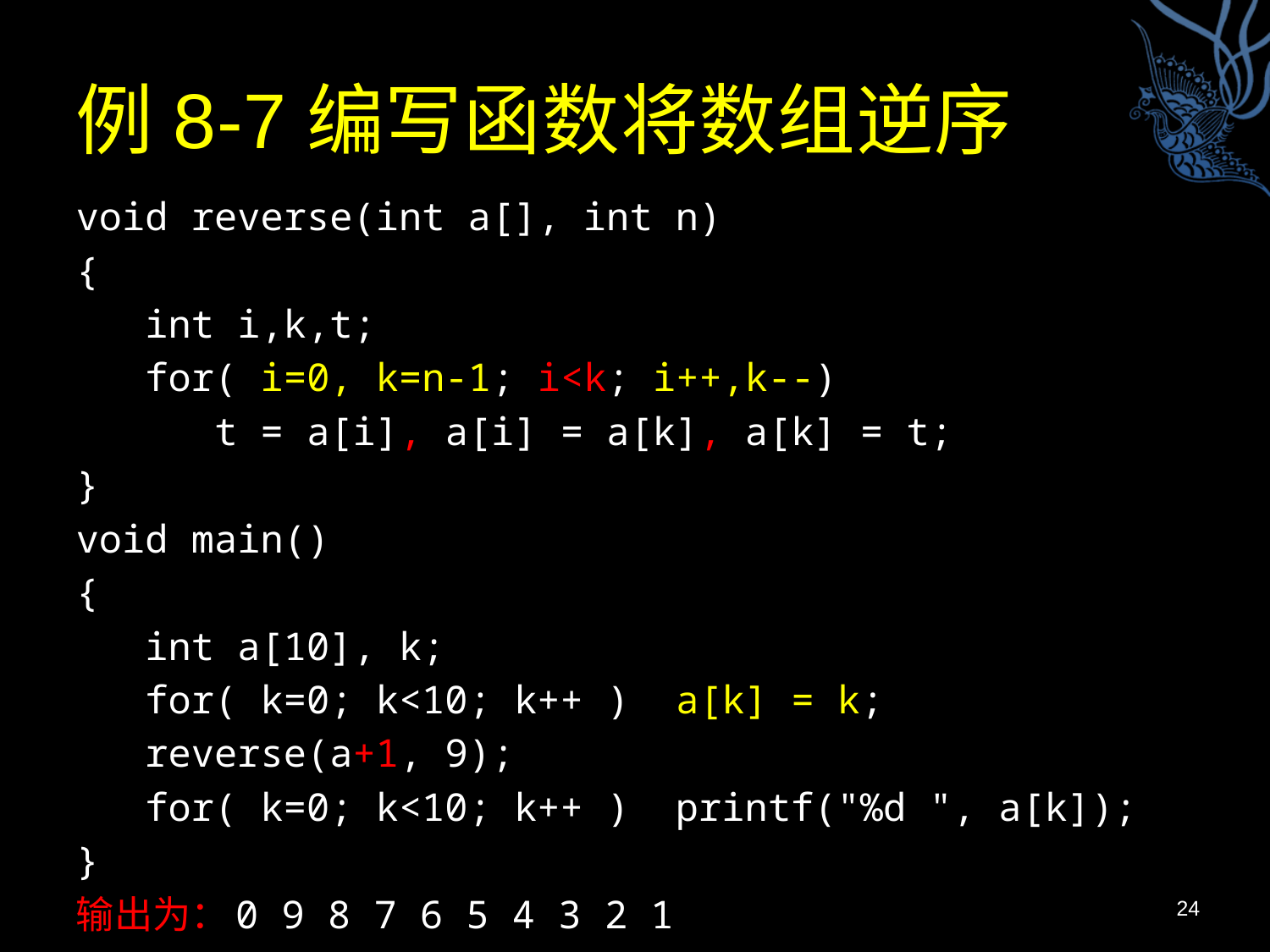

# 例8-7编写函数将数组逆序
void reverse(int a[], int n)
{
   int i,k,t;
   for( i=0, k=n-1; i<k; i++,k--)
      t = a[i], a[i] = a[k], a[k] = t;
}
void main()
{
   int a[10], k;
   for( k=0; k<10; k++ )  a[k] = k;
   reverse(a+1, 9);
   for( k=0; k<10; k++ )  printf("%d ", a[k]);
}
输出为：0 9 8 7 6 5 4 3 2 1
24